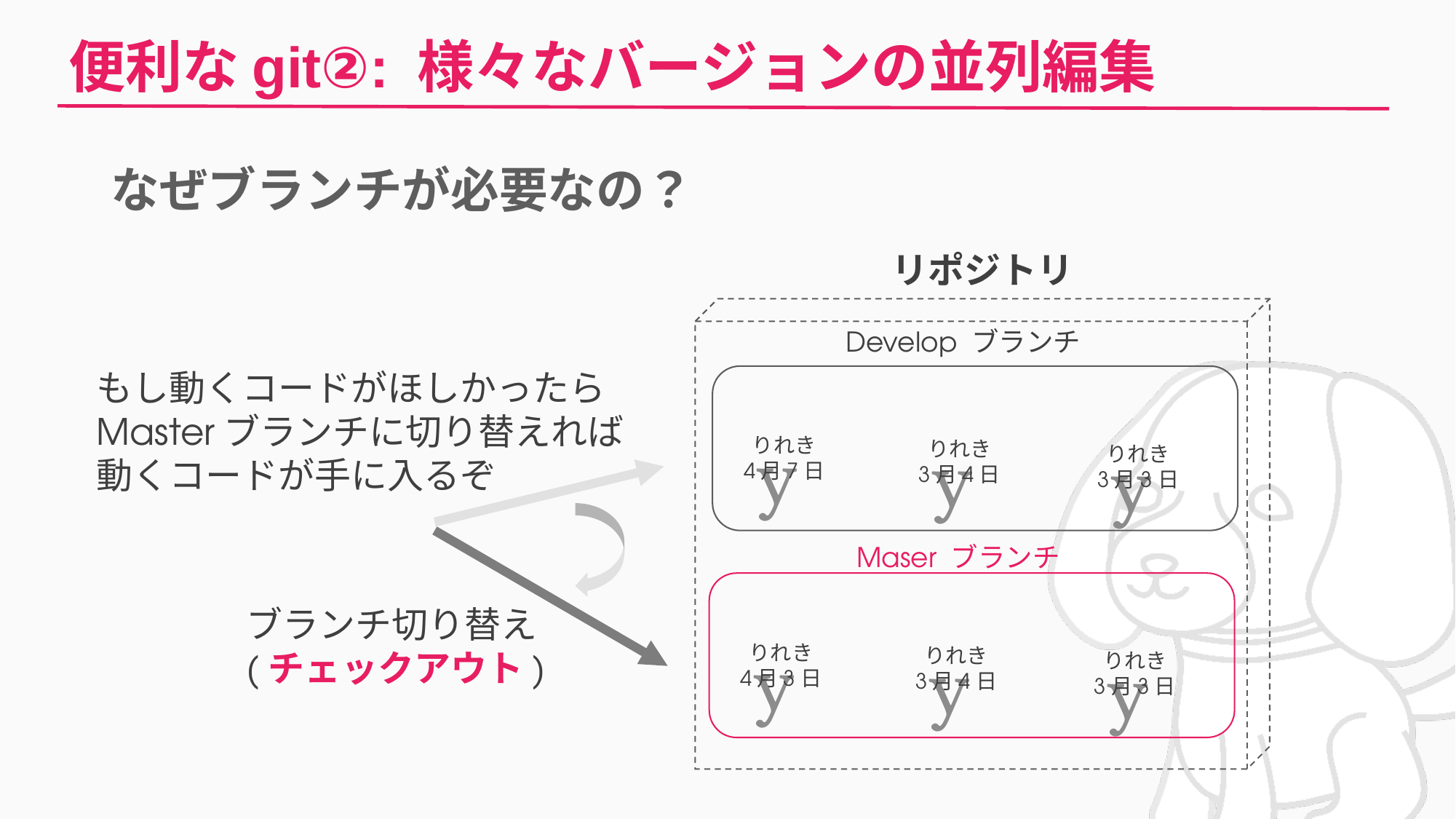

# 便利なgit②: 様々なバージョンの並列編集
なぜブランチが必要なの？
リポジトリ

Develop ブランチ

もし動くコードがほしかったら
Masterブランチに切り替えれば
動くコードが手に入るぞ

りれき
4月7日
りれき
3月4日
りれき
3月3日

Maser ブランチ

ブランチ切り替え
(チェックアウト)
りれき
4月3日
りれき
3月4日
りれき
3月3日